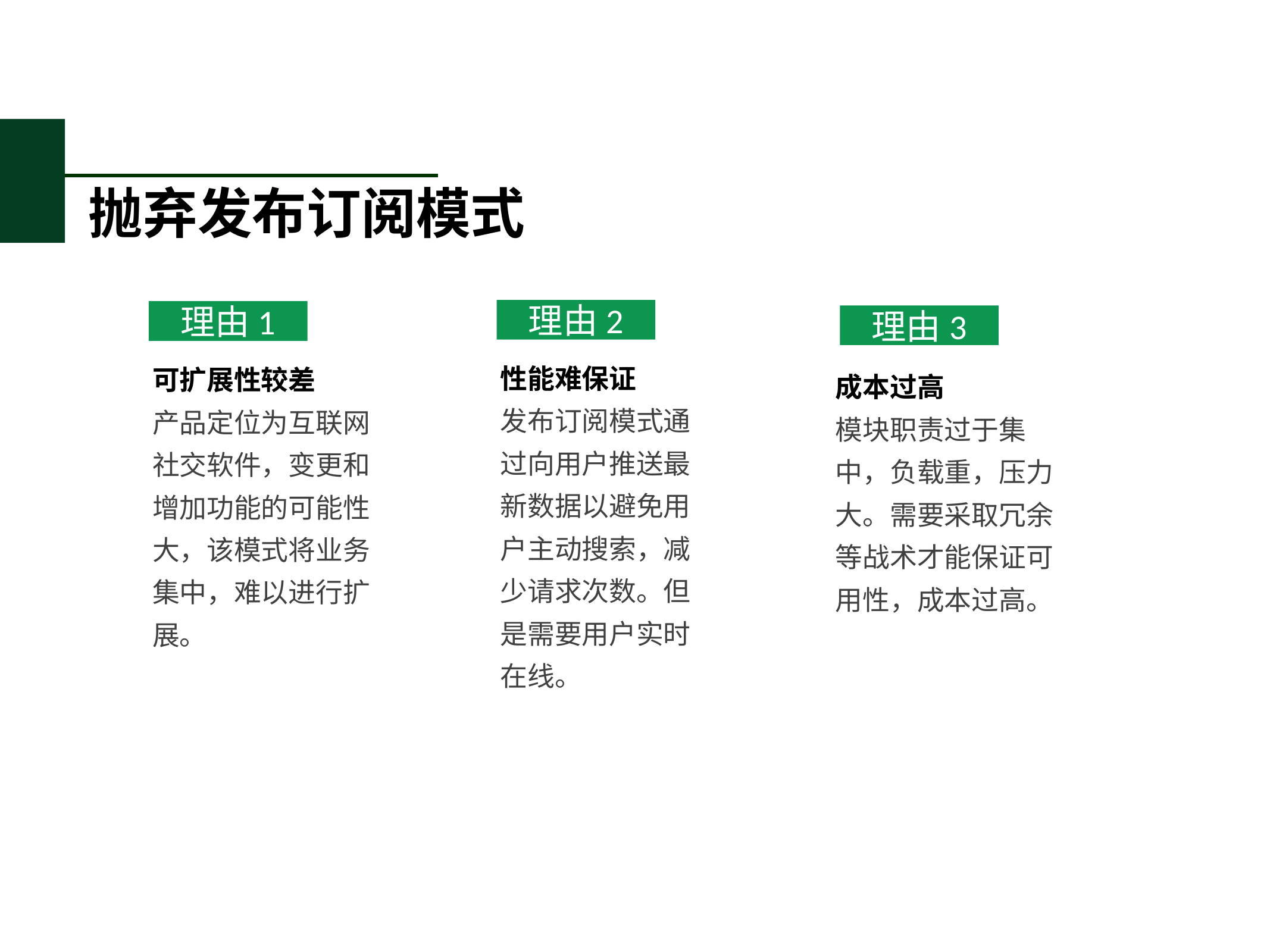

# 抛弃发布订阅模式
理由1

理由2

理由3

性能难保证
发布订阅模式通过向用户推送最新数据以避免用户主动搜索，减少请求次数。但是需要用户实时在线。
可扩展性较差
产品定位为互联网社交软件，变更和增加功能的可能性大，该模式将业务集中，难以进行扩展。
成本过高
模块职责过于集中，负载重，压力大。需要采取冗余等战术才能保证可用性，成本过高。